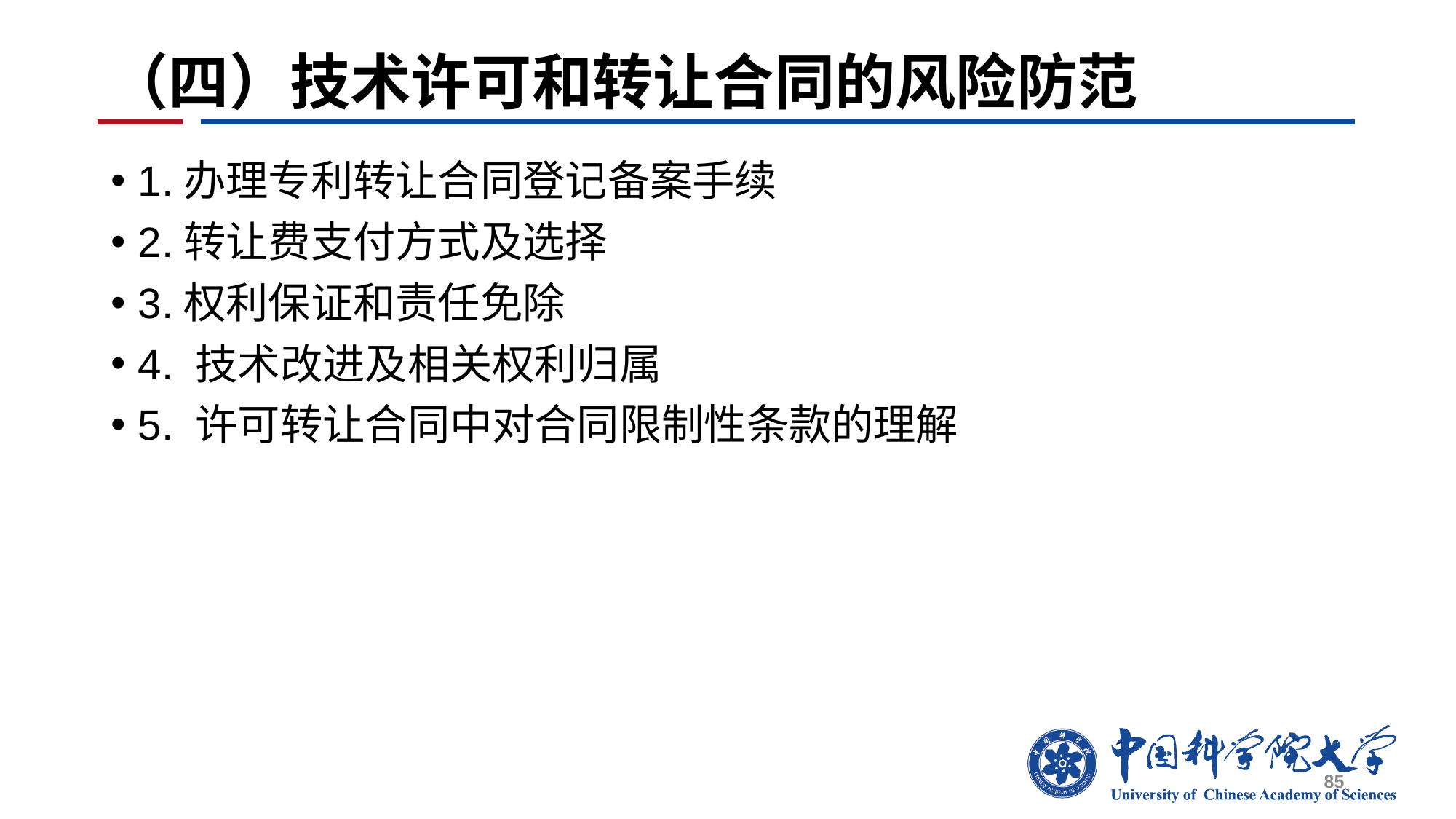

# （四）技术许可和转让合同的风险防范
1.办理专利转让合同登记备案手续
2.转让费支付方式及选择
3.权利保证和责任免除
4. 技术改进及相关权利归属
5. 许可转让合同中对合同限制性条款的理解

85